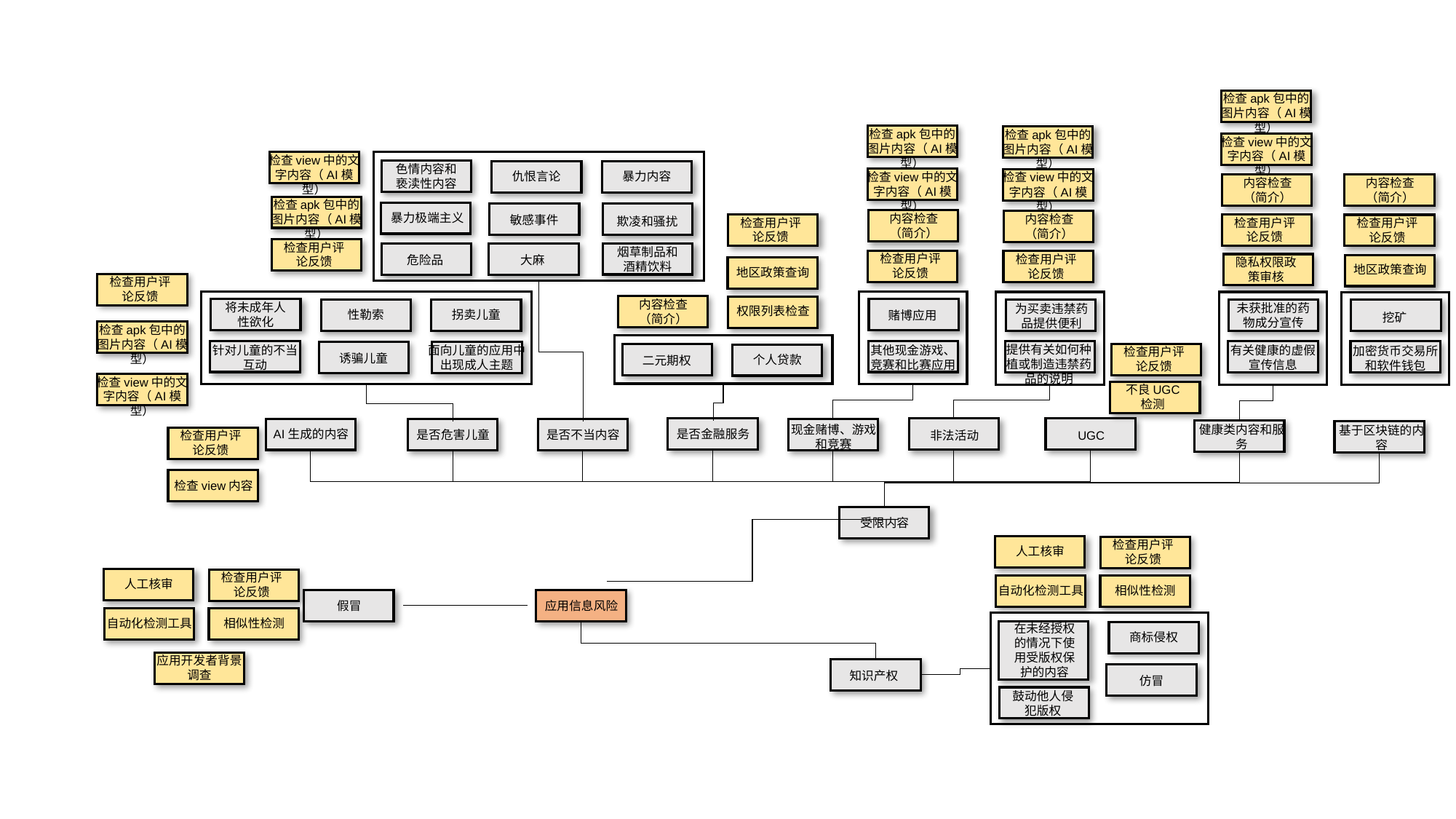

检查apk包中的图片内容（AI模型）

检查apk包中的图片内容（AI模型）

检查apk包中的图片内容（AI模型）

检查view中的文字内容（AI模型）

检查view中的文字内容（AI模型）

色情内容和亵渎性内容

暴力内容

仇恨言论
检查view中的文字内容（AI模型）

检查view中的文字内容（AI模型）

内容检查
（简介）

内容检查
（简介）

检查apk包中的图片内容（AI模型）

暴力极端主义

敏感事件

欺凌和骚扰
内容检查
（简介）

内容检查
（简介）

检查用户评论反馈

检查用户评论反馈

检查用户评论反馈

检查用户评论反馈

烟草制品和酒精饮料

危险品

大麻
检查用户评论反馈

检查用户评论反馈

隐私权限政策审核

地区政策查询

地区政策查询
检查用户评论反馈

内容检查
（简介）

将未成年人性欲化

未获批准的药物成分宣传

为买卖违禁药品提供便利

权限列表检查

赌博应用

拐卖儿童

挖矿

性勒索
检查apk包中的图片内容（AI模型）

提供有关如何种植或制造违禁药品的说明

针对儿童的不当互动

其他现金游戏、竞赛和比赛应用

面向儿童的应用中出现成人主题

有关健康的虚假宣传信息

加密货币交易所和软件钱包

检查用户评论反馈

诱骗儿童

二元期权

个人贷款
检查view中的文字内容（AI模型）

不良UGC
检测

现金赌博、游戏和竞赛

健康类内容和服务

基于区块链的内容

是否金融服务

UGC

非法活动

AI生成的内容

是否危害儿童

是否不当内容
检查用户评论反馈

检查view内容

受限内容
检查用户评论反馈

人工核审
检查用户评论反馈

人工核审

相似性检测

自动化检测工具

假冒

应用信息风险

相似性检测

自动化检测工具

在未经授权的情况下使用受版权保护的内容

商标侵权
应用开发者背景调查

知识产权

仿冒
鼓动他人侵犯版权